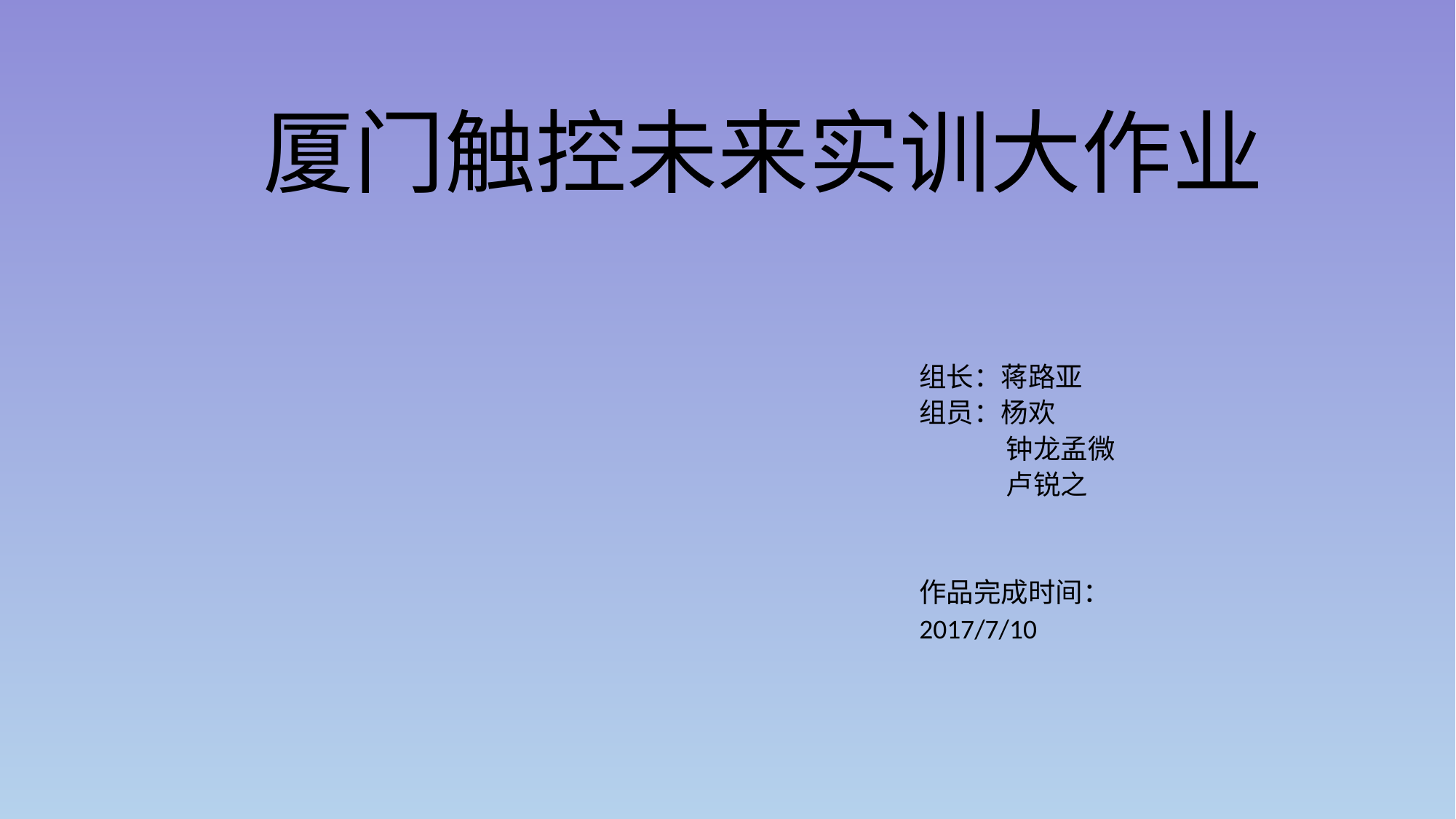

厦门触控未来实训大作业
组长：蒋路亚
组员：杨欢
             钟龙孟微
             卢锐之

作品完成时间：    2017/7/10